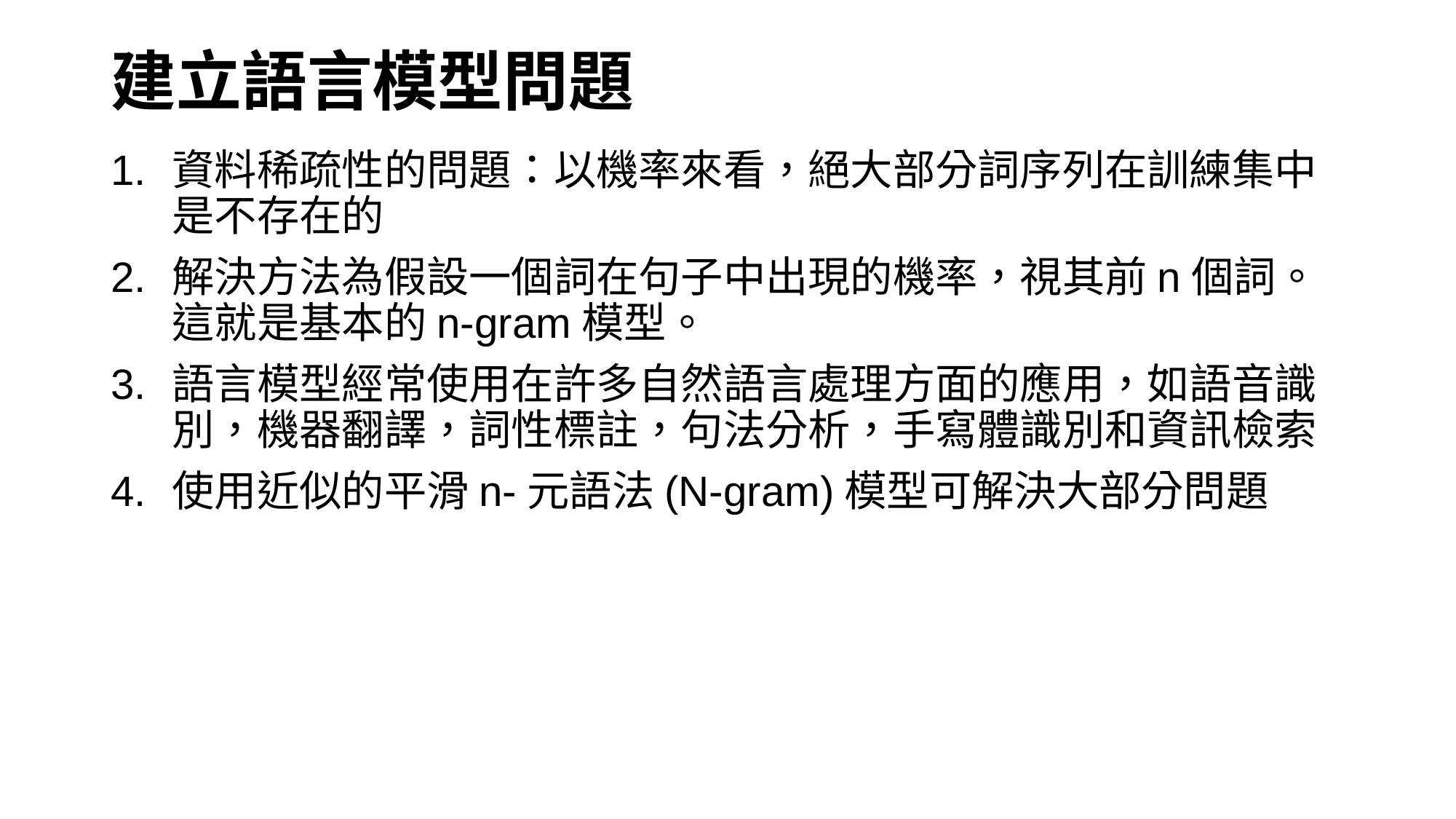

# 建立語言模型問題
資料稀疏性的問題：以機率來看，絕大部分詞序列在訓練集中是不存在的
解決方法為假設一個詞在句子中出現的機率，視其前n個詞。這就是基本的n-gram模型。
語言模型經常使用在許多自然語言處理方面的應用，如語音識別，機器翻譯，詞性標註，句法分析，手寫體識別和資訊檢索
使用近似的平滑n-元語法(N-gram)模型可解決大部分問題